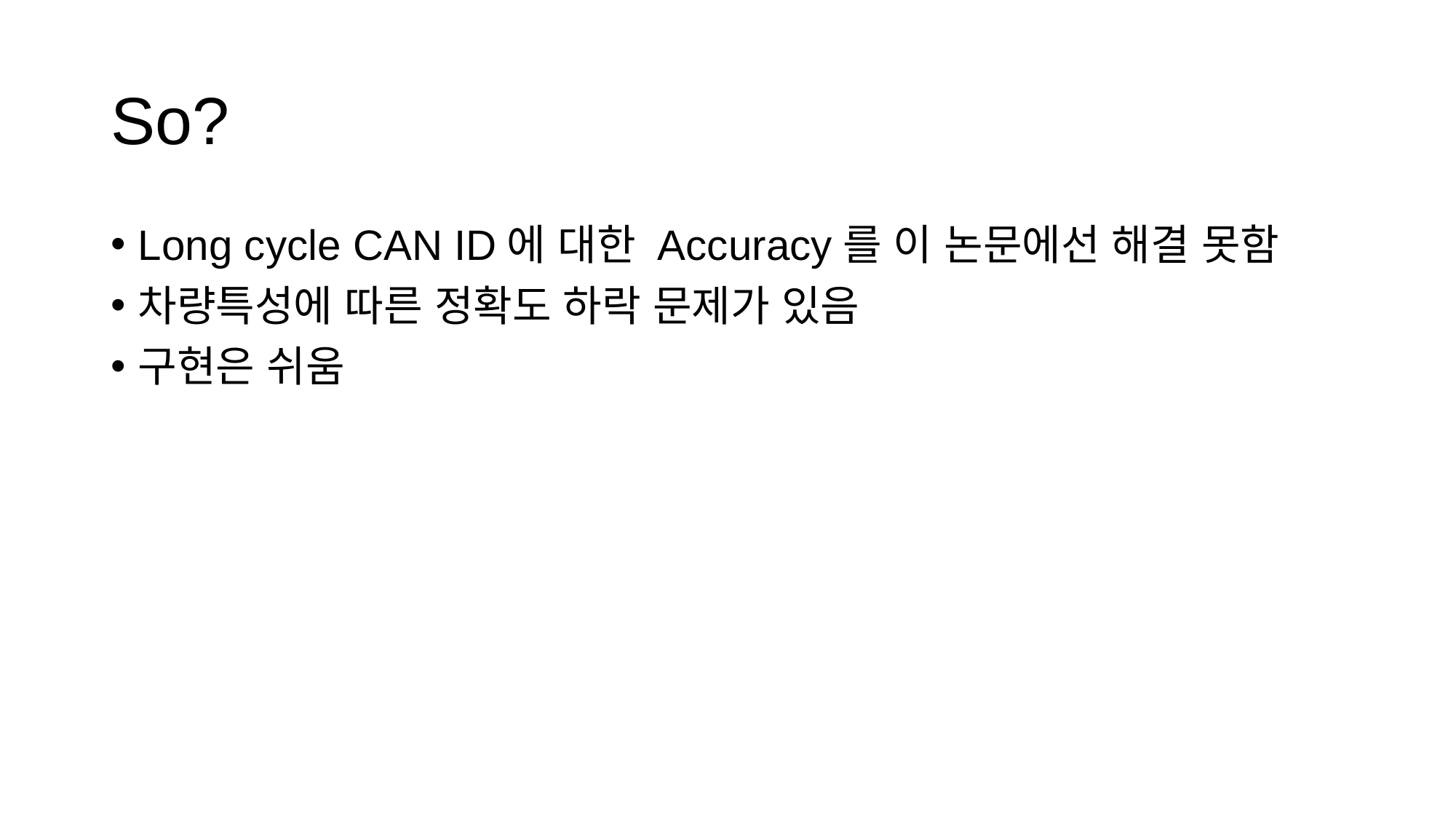

# So?
Long cycle CAN ID에 대한 Accuracy를 이 논문에선 해결 못함
차량특성에 따른 정확도 하락 문제가 있음
구현은 쉬움